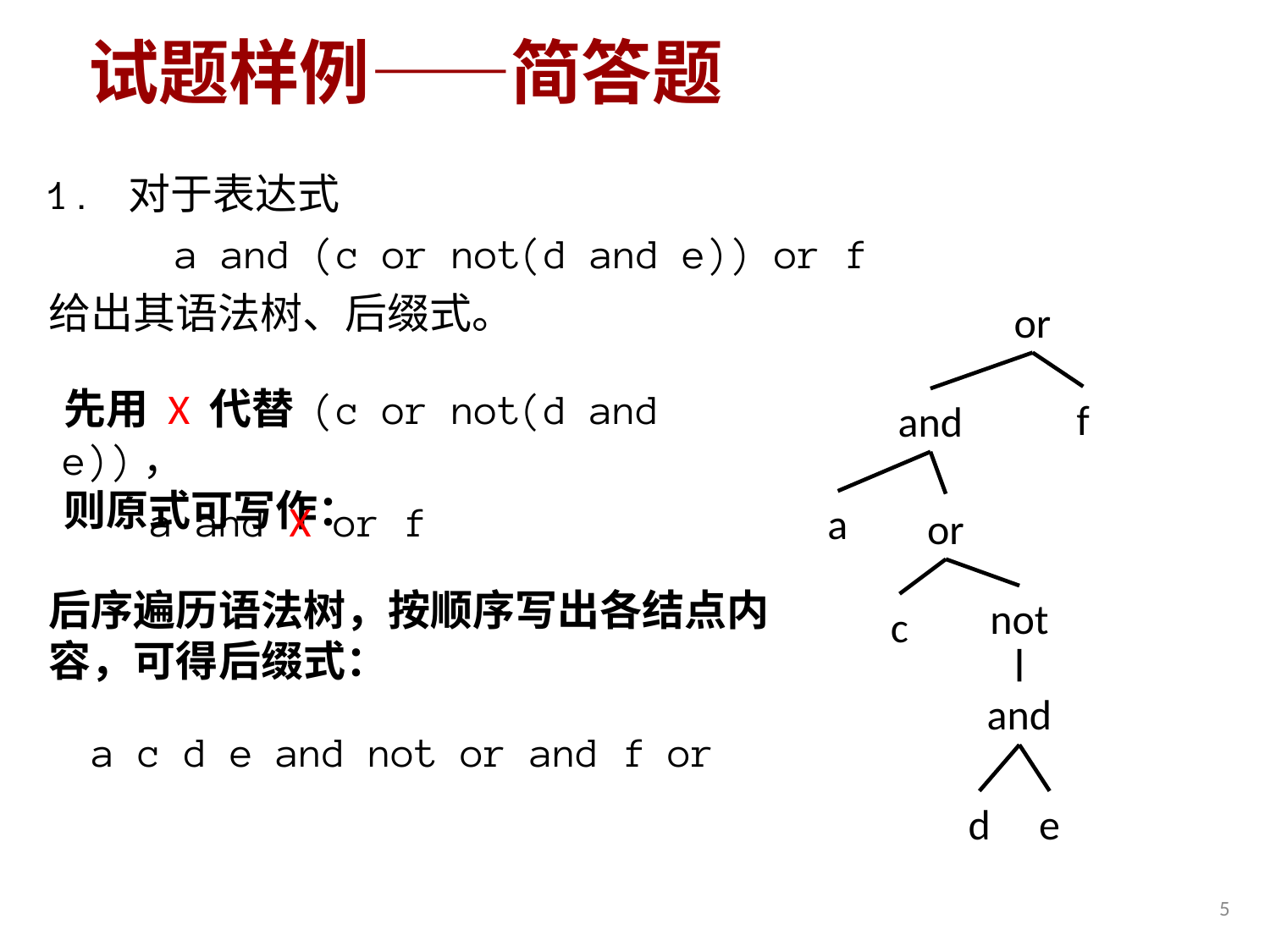

# 试题样例——简答题
1. 对于表达式
     a and (c or not(d and e)) or f
给出其语法树、后缀式。
or
先用 X 代替 (c or not(d and e))，
则原式可写作：
f
and
a and X or f
a
X
or
后序遍历语法树，按顺序写出各结点内容，可得后缀式：
not
c
and
a c d e and not or and f or
d
e
5